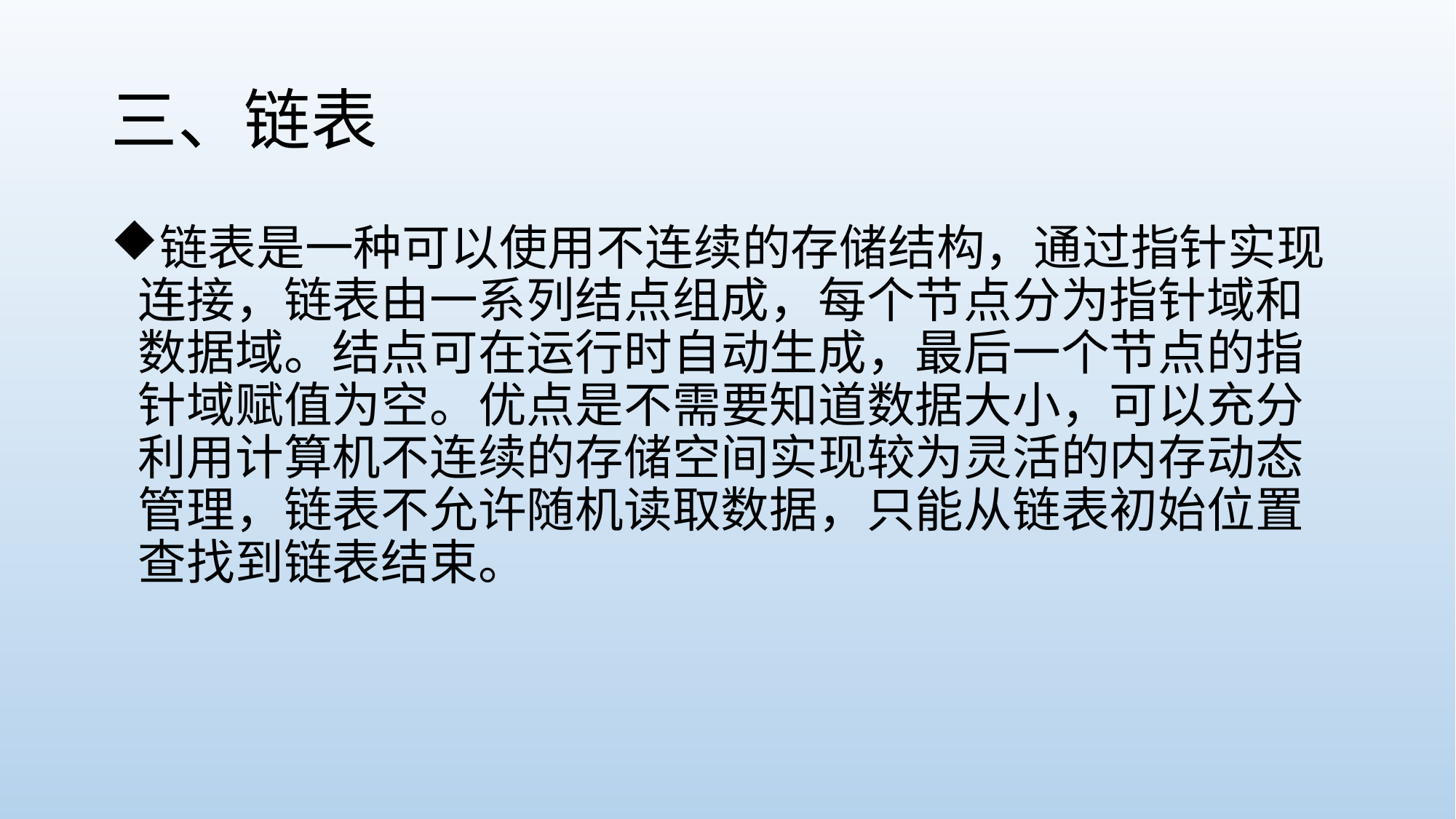

# 三、链表
链表是一种可以使用不连续的存储结构，通过指针实现连接，链表由一系列结点组成，每个节点分为指针域和数据域。结点可在运行时自动生成，最后一个节点的指针域赋值为空。优点是不需要知道数据大小，可以充分利用计算机不连续的存储空间实现较为灵活的内存动态管理，链表不允许随机读取数据，只能从链表初始位置查找到链表结束。